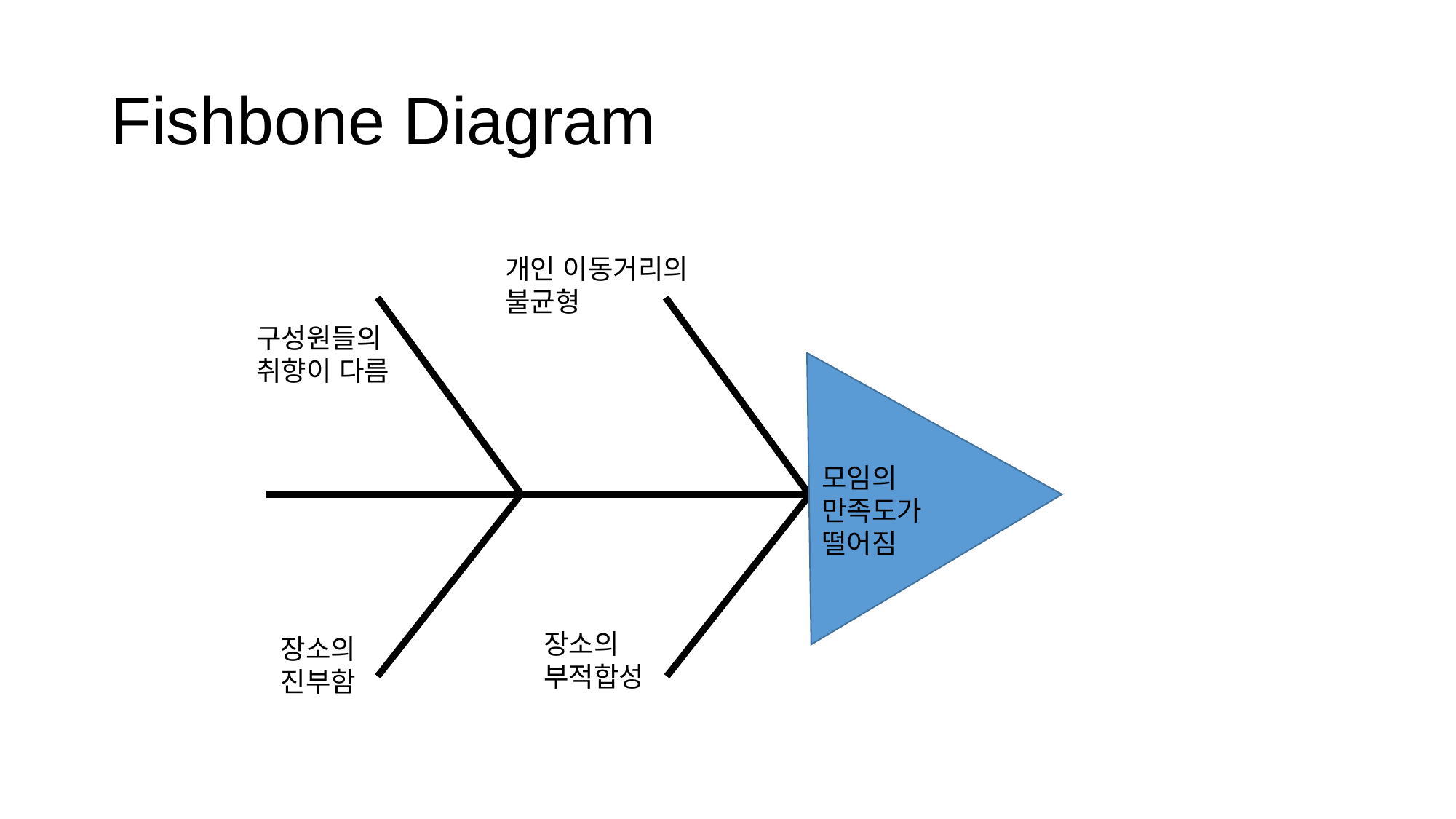

# Fishbone Diagram
개인 이동거리의 불균형
구성원들의 취향이 다름

모임의 만족도가 떨어짐
장소의 부적합성
장소의 진부함